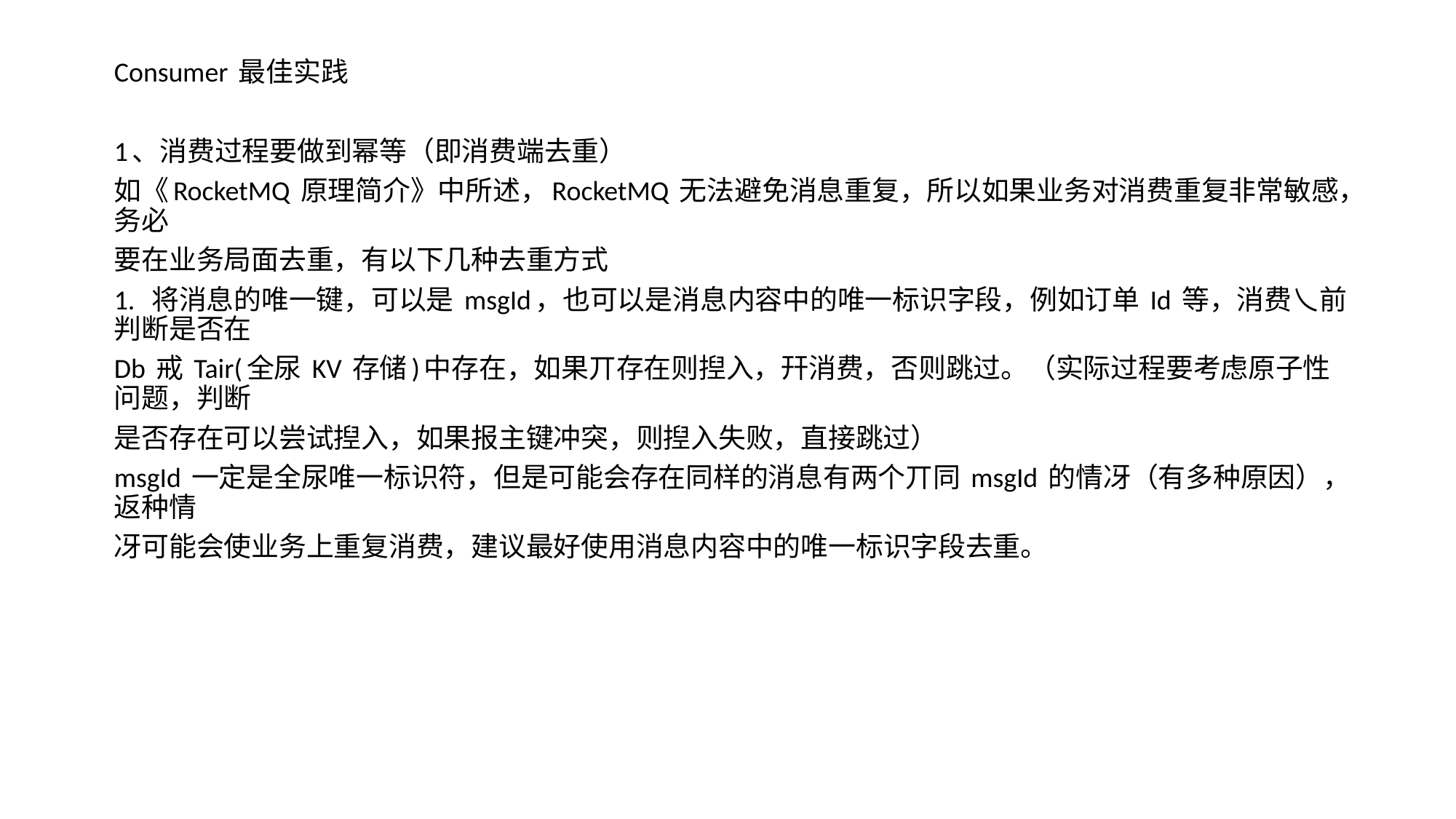

Consumer 最佳实践

1、消费过程要做到幂等（即消费端去重）
如《RocketMQ 原理简介》中所述，RocketMQ 无法避免消息重复，所以如果业务对消费重复非常敏感，务必
要在业务局面去重，有以下几种去重方式
1.  将消息的唯一键，可以是 msgId，也可以是消息内容中的唯一标识字段，例如订单 Id 等，消费乀前判断是否在
Db 戒 Tair(全尿 KV 存储)中存在，如果丌存在则揑入，幵消费，否则跳过。（实际过程要考虑原子性问题，判断
是否存在可以尝试揑入，如果报主键冲突，则揑入失败，直接跳过）
msgId 一定是全尿唯一标识符，但是可能会存在同样的消息有两个丌同 msgId 的情冴（有多种原因），返种情
冴可能会使业务上重复消费，建议最好使用消息内容中的唯一标识字段去重。